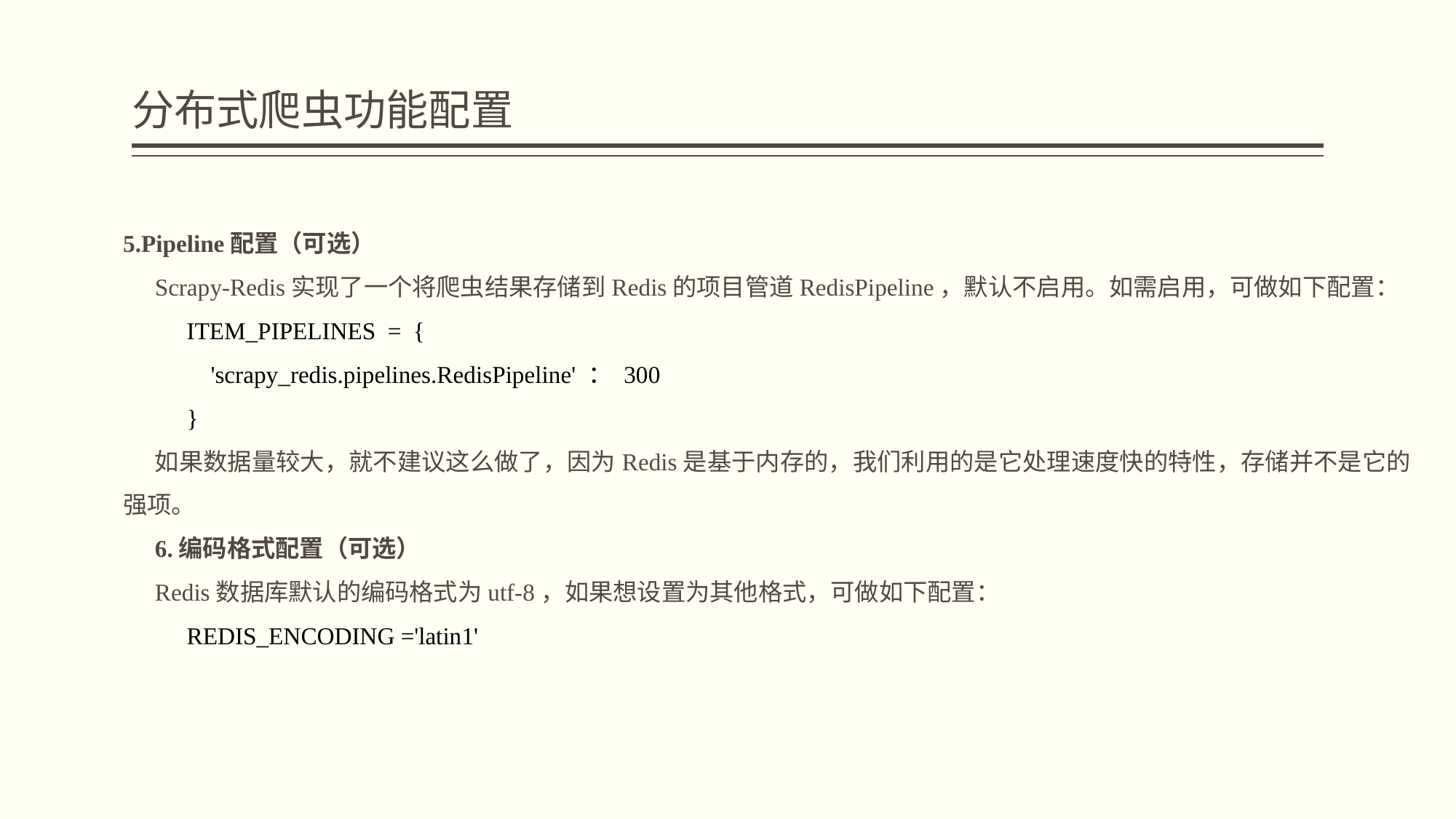

# 分布式爬虫功能配置
5.Pipeline配置（可选）
Scrapy-Redis实现了一个将爬虫结果存储到Redis的项目管道RedisPipeline，默认不启用。如需启用，可做如下配置：
ITEM_PIPELINES  =  {
    'scrapy_redis.pipelines.RedisPipeline' ： 300
}
如果数据量较大，就不建议这么做了，因为Redis是基于内存的，我们利用的是它处理速度快的特性，存储并不是它的强项。
6.编码格式配置（可选）
Redis数据库默认的编码格式为utf-8，如果想设置为其他格式，可做如下配置：
REDIS_ENCODING ='latin1'